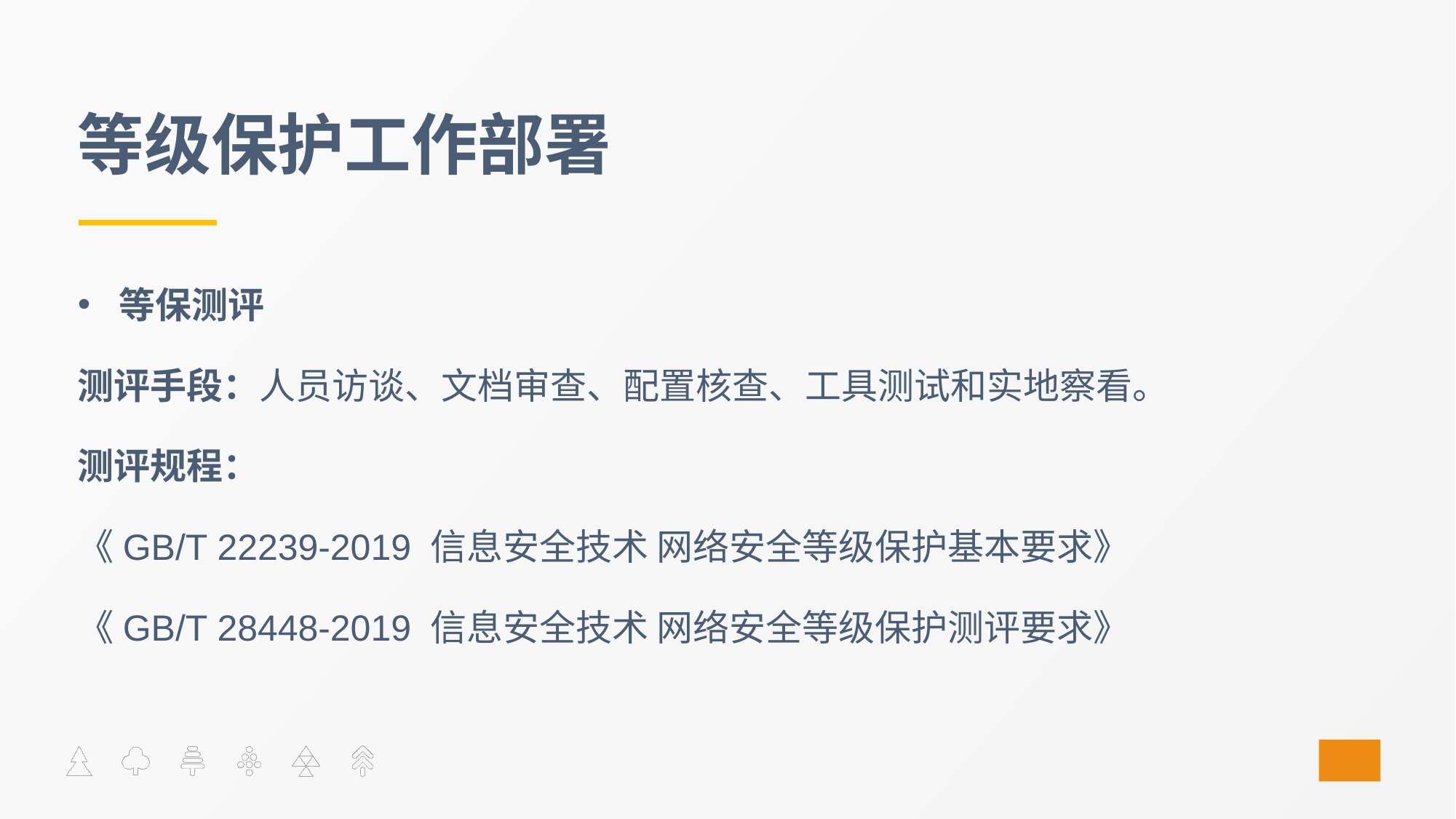

# 等级保护工作部署

等保测评
测评手段：人员访谈、文档审查、配置核查、工具测试和实地察看。
测评规程：
《GB/T 22239-2019 信息安全技术 网络安全等级保护基本要求》
《GB/T 28448-2019 信息安全技术 网络安全等级保护测评要求》
26